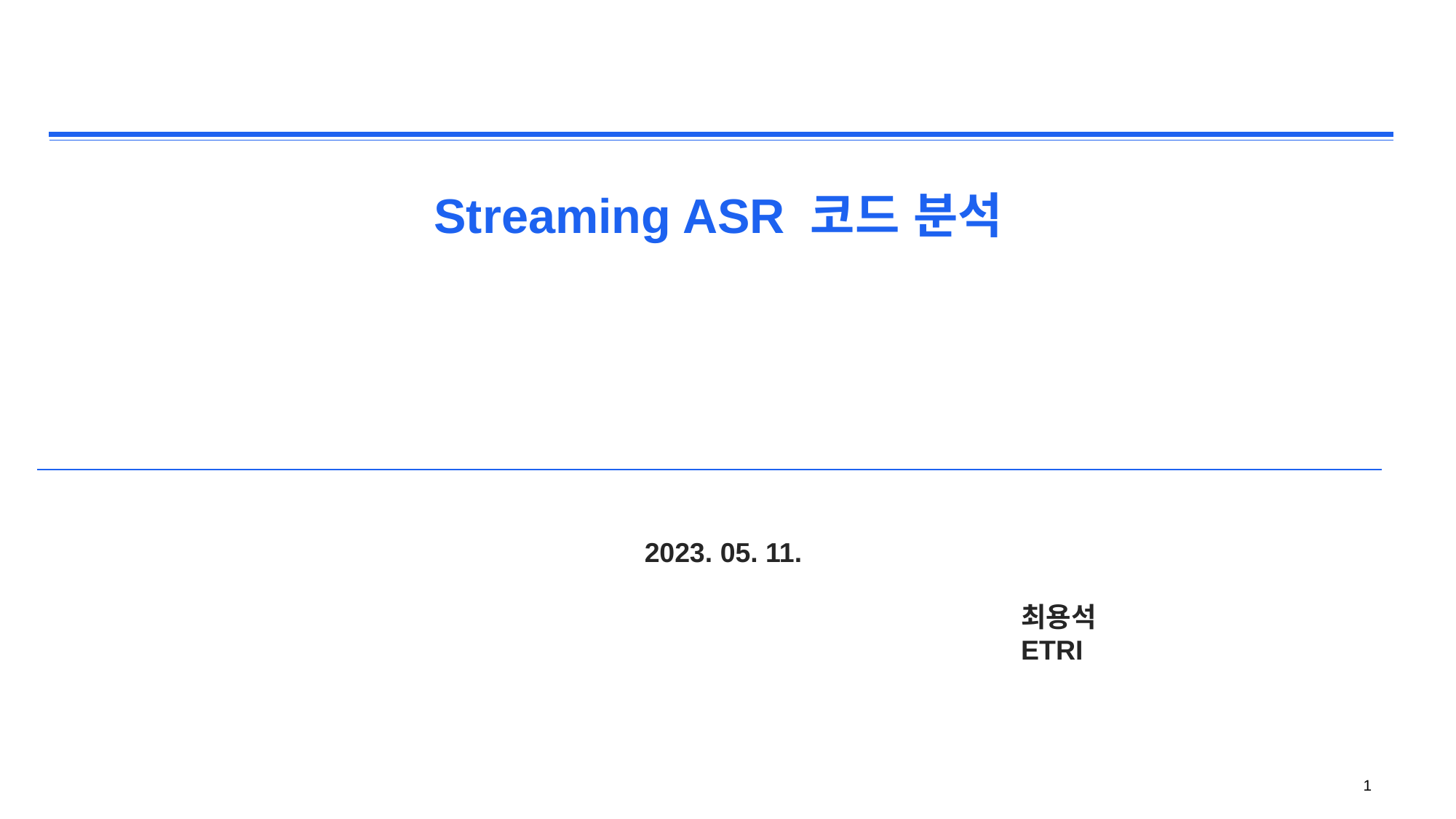

Streaming ASR 코드 분석
Arxiv, 04/2023
2023. 05. 11.
최용석
ETRI
1